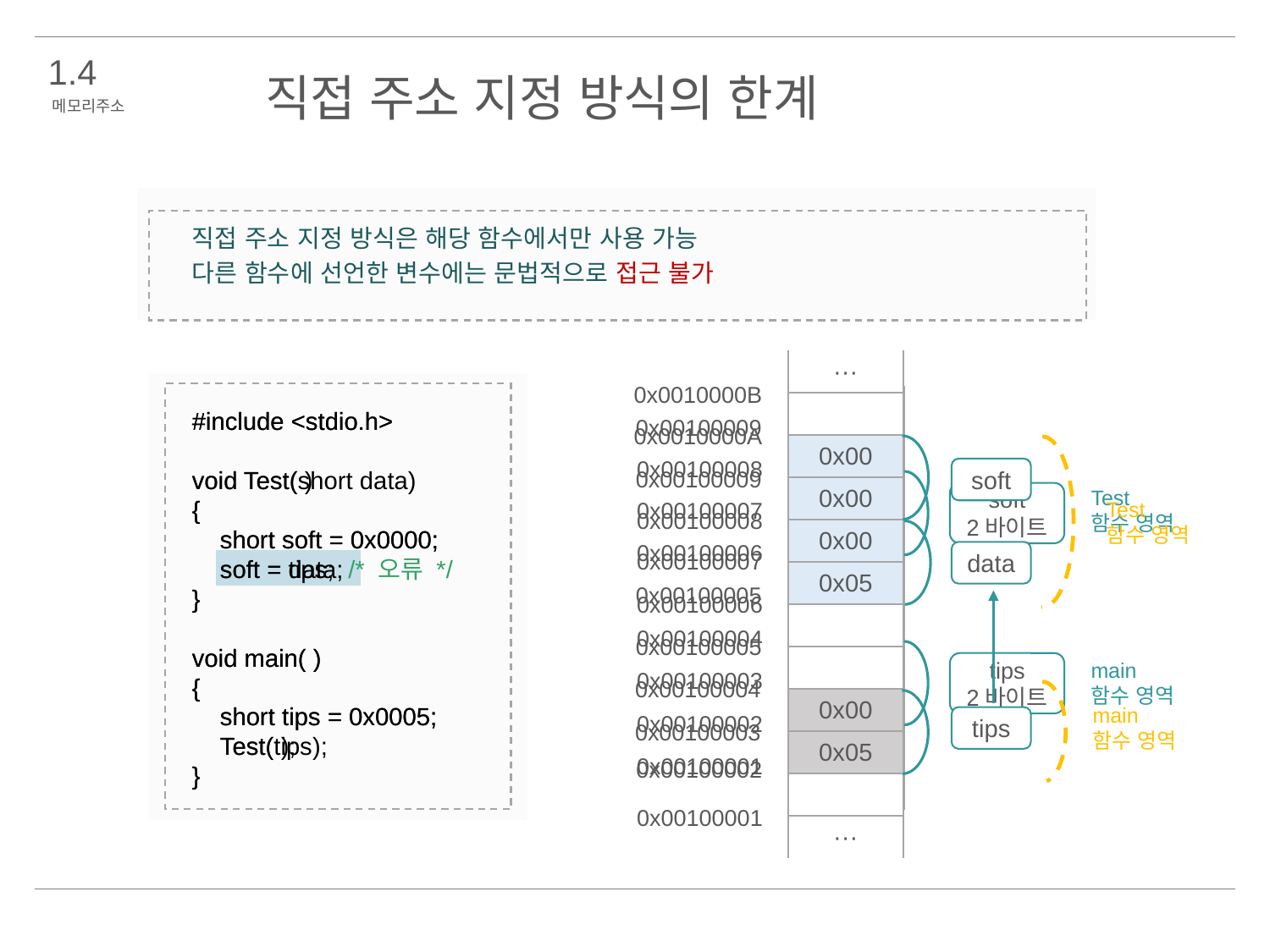

1.4
직접 주소 지정 방식의 한계
메모리주소

직접 주소 지정 방식은 해당 함수에서만 사용 가능
다른 함수에 선언한 변수에는 문법적으로 접근 불가
| ··· |
| --- |
|  |
| 0x00 |
| 0x00 |
| 0x00 |
| 0x05 |
|  |
|  |
| 0x00 |
| 0x05 |
|  |
| ··· |

0x0010000B

| ··· |
| --- |
|  |
| 0x00 |
| 0x00 |
|  |
|  |
| 0x00 |
| 0x00 |
|  |
| ··· |
#include <stdio.h>

void Test(short data)
{
    short soft = 0x0000;
    soft = data;
}

void main( )
{
    short tips = 0x0005;
    Test(tips);
}
#include <stdio.h>

void Test( )
{
    short soft = 0x0000;
    soft = tips;  /* 오류 */
}

void main( )
{
    short tips = 0x0005;
    Test( );
}
0x00100009
0x0010000A

0x00100008
0x00100009
soft

Test
함수 영역
soft
2바이트
0x00100007
Test
함수 영역
0x00100008

0x00100006
0x00100007
data

0x00100005
0x00100006
0x00100004
0x00100005

main
함수 영역
tips
2바이트
0x00100003
0x00100004

main
함수 영역
0x00100002
tips
0x00100003
0x00100001
0x00100002
0x00100001